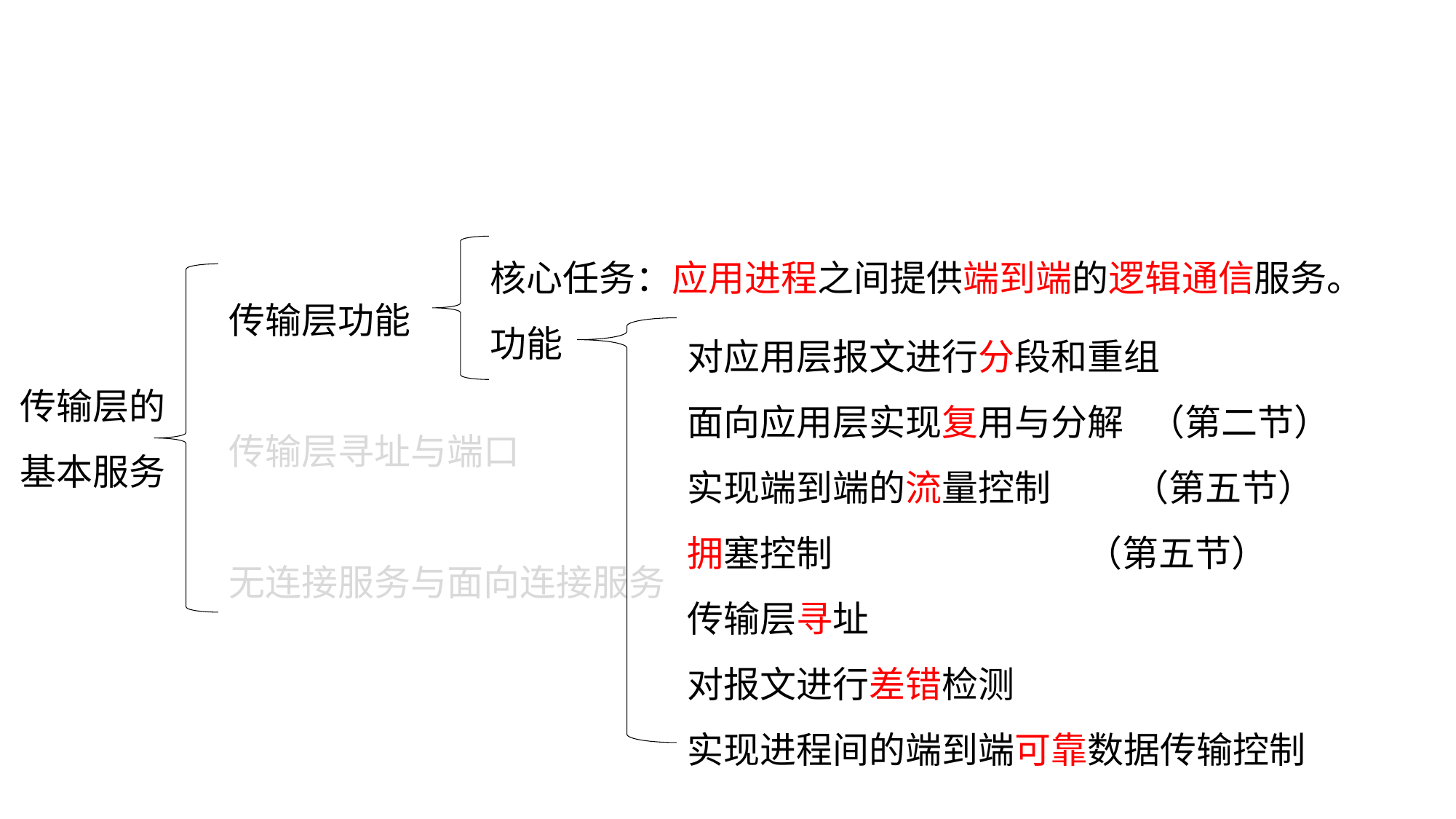

核心任务：应用进程之间提供端到端的逻辑通信服务。
功能

传输层功能

传输层寻址与端口

无连接服务与面向连接服务
对应用层报文进行分段和重组
面向应用层实现复用与分解   （第二节）
实现端到端的流量控制          （第五节）
拥塞控制                               （第五节）
传输层寻址
对报文进行差错检测
实现进程间的端到端可靠数据传输控制

传输层的
基本服务